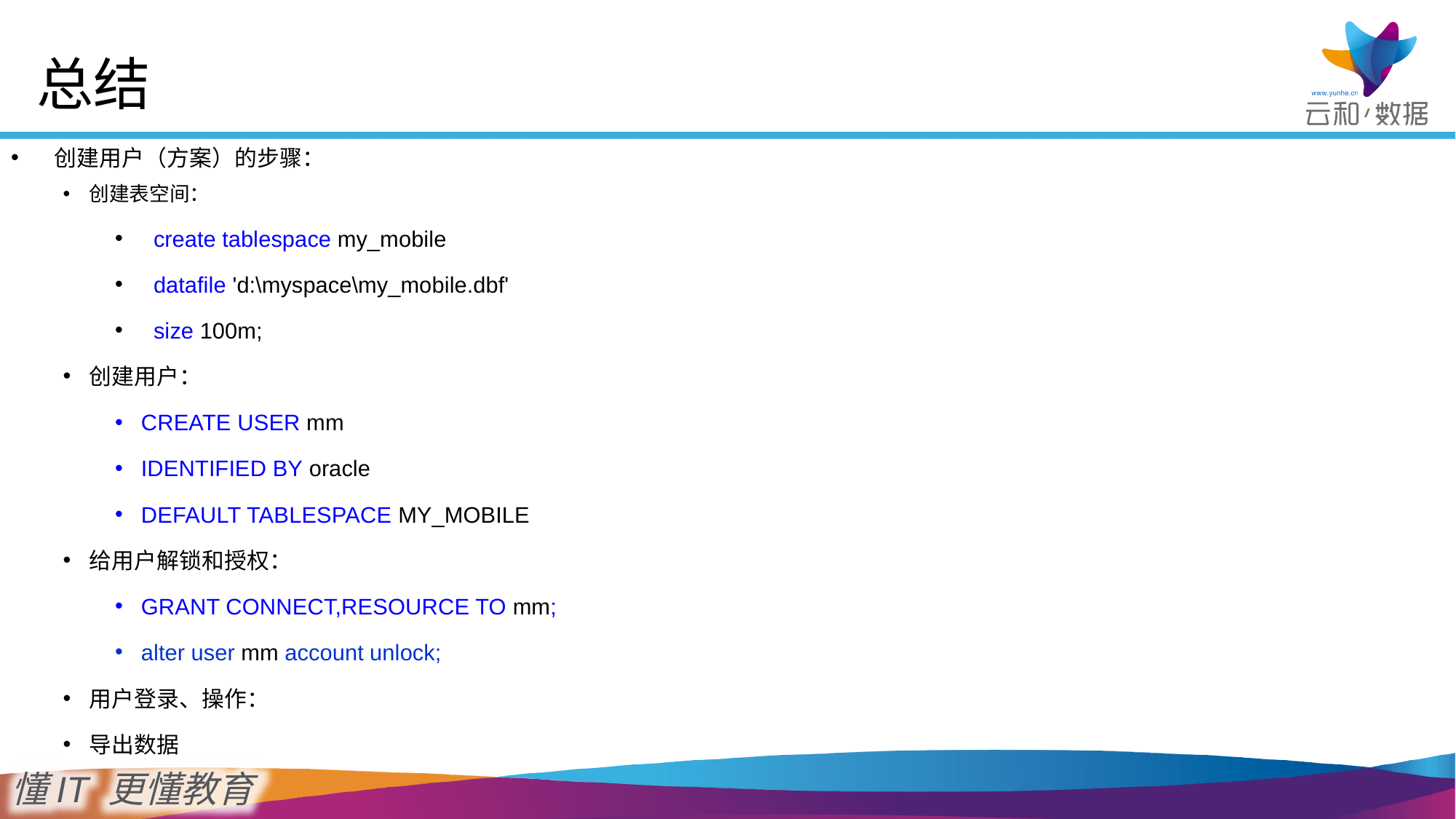

总结
创建用户（方案）的步骤：
创建表空间：
  create tablespace my_mobile
  datafile 'd:\myspace\my_mobile.dbf'
  size 100m;
创建用户：
CREATE USER mm
IDENTIFIED BY oracle
DEFAULT TABLESPACE MY_MOBILE
给用户解锁和授权：
GRANT CONNECT,RESOURCE TO mm;
alter user mm account unlock;
用户登录、操作：
导出数据